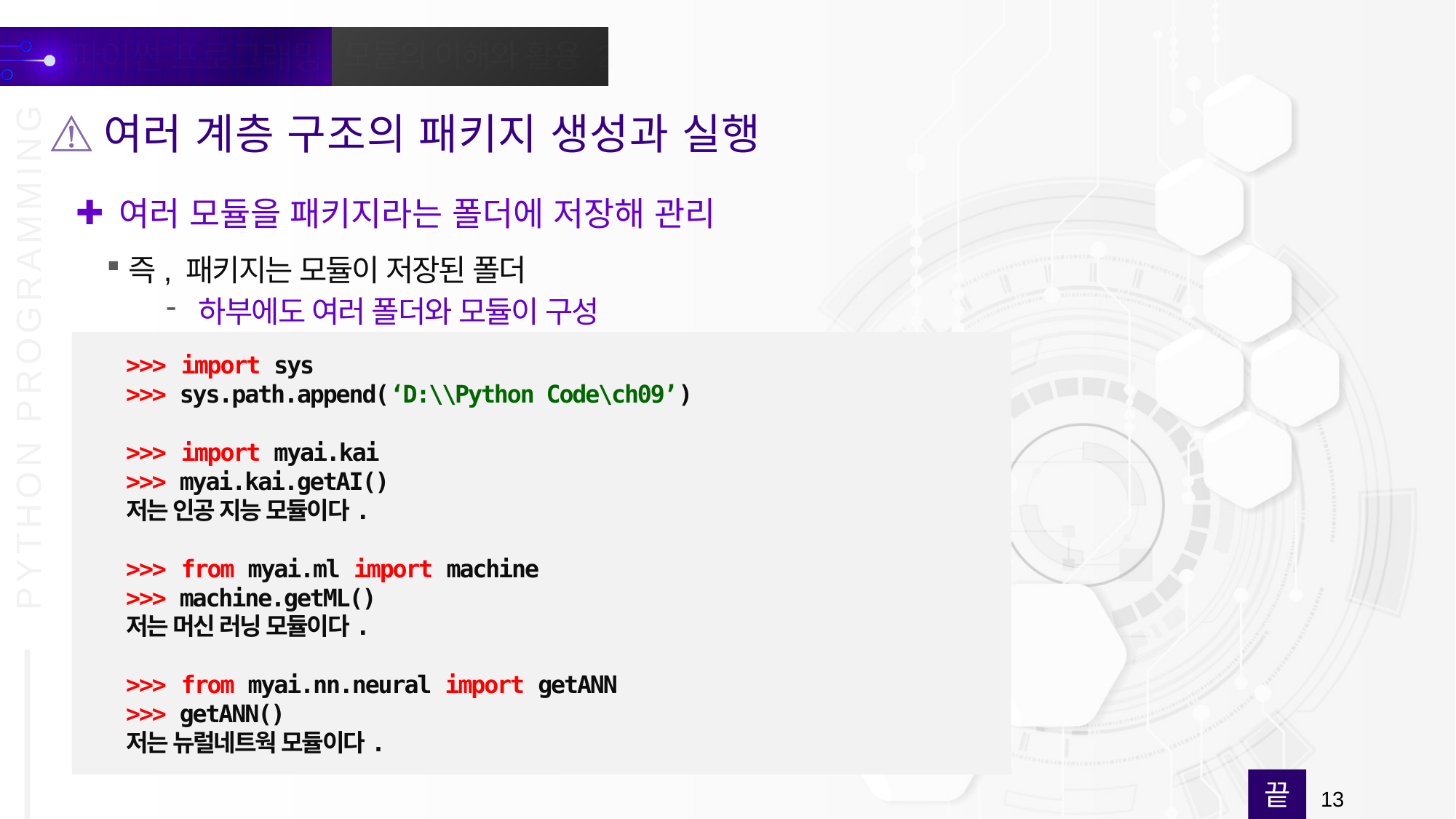

여러 계층 구조의 패키지 생성과 실행
여러 모듈을 패키지라는 폴더에 저장해 관리
즉, 패키지는 모듈이 저장된 폴더
하부에도 여러 폴더와 모듈이 구성
>>> import sys
>>> sys.path.append(‘D:\\Python Code\ch09’)

>>> import myai.kai
>>> myai.kai.getAI()
저는 인공 지능 모듈이다.

>>> from myai.ml import machine
>>> machine.getML()
저는 머신 러닝 모듈이다.

>>> from myai.nn.neural import getANN
>>> getANN()
저는 뉴럴네트웍 모듈이다.
끝
13